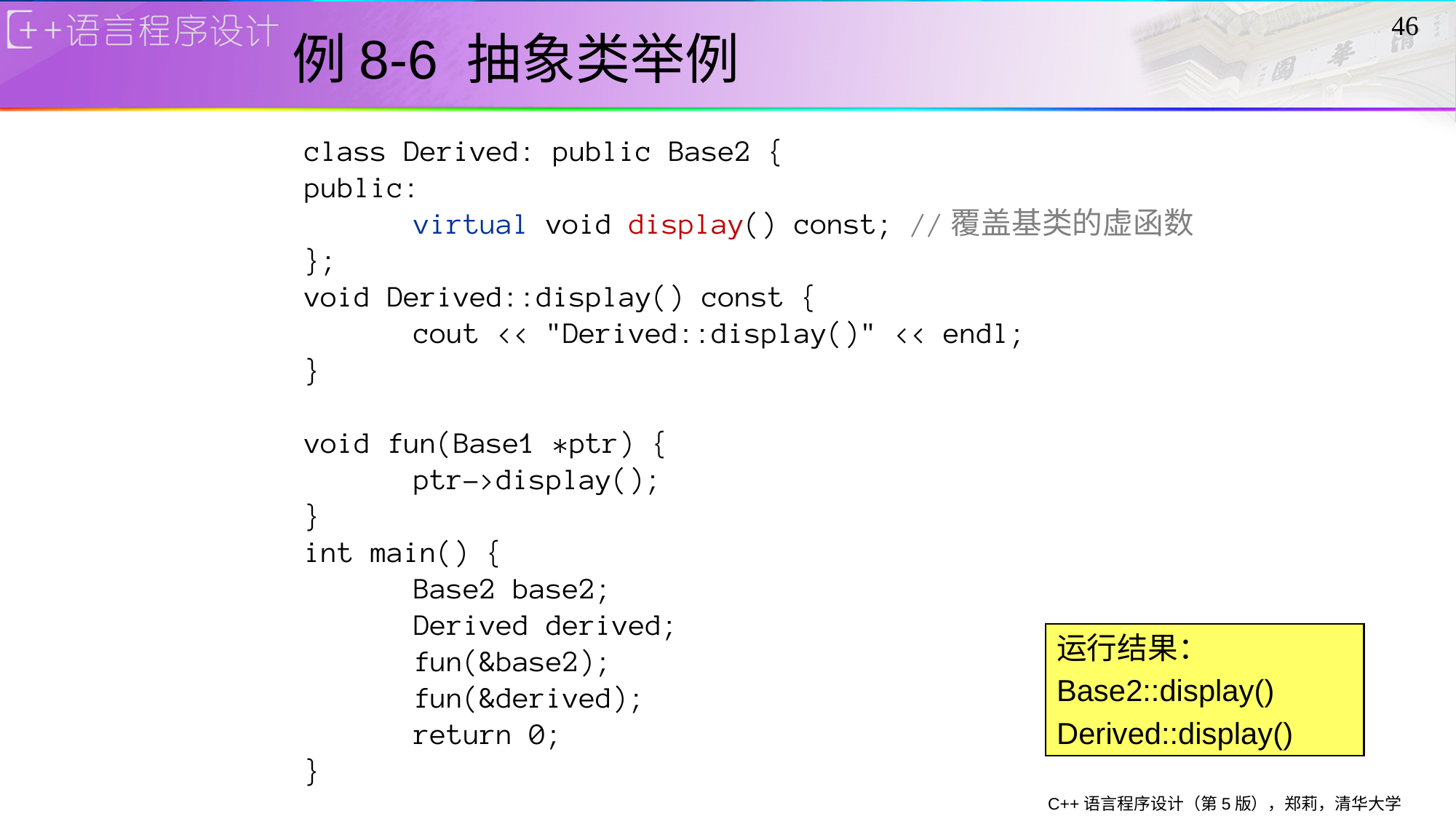

46
# 例8-6 抽象类举例

class Derived: public Base2 {
public:
	virtual void display() const; //覆盖基类的虚函数
};
void Derived::display() const {
	cout << "Derived::display()" << endl;
}

void fun(Base1 *ptr) {
	ptr->display();
}
int main() {
	Base2 base2;
	Derived derived;
	fun(&base2);
	fun(&derived);
	return 0;
}
运行结果：
Base2::display()
Derived::display()